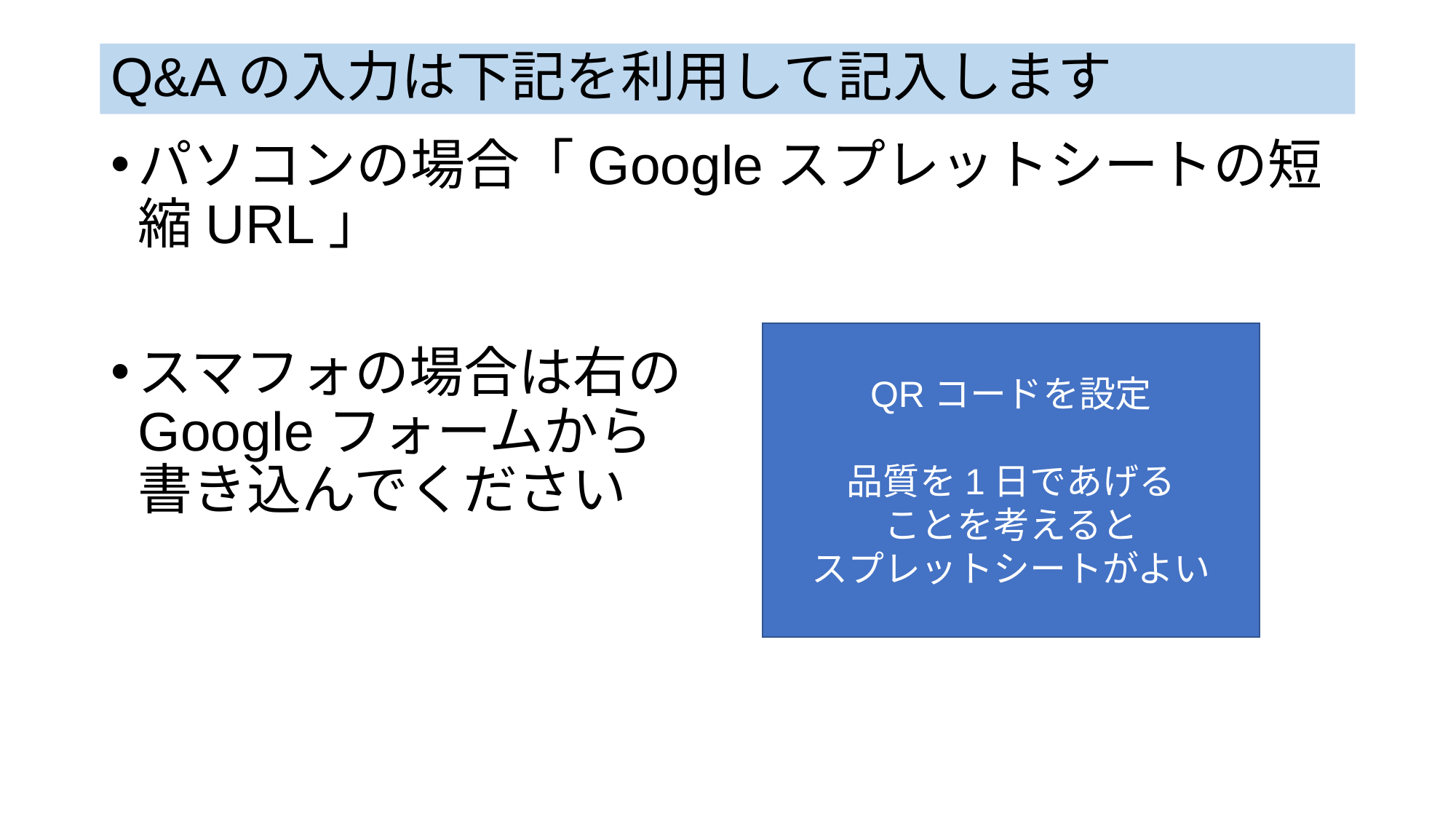

# Q&Aの入力は下記を利用して記入します
パソコンの場合「Googleスプレットシートの短縮URL」

スマフォの場合は右の
Googleフォームから
書き込んでください
QRコードを設定
品質を1日であげる
ことを考えると
スプレットシートがよい